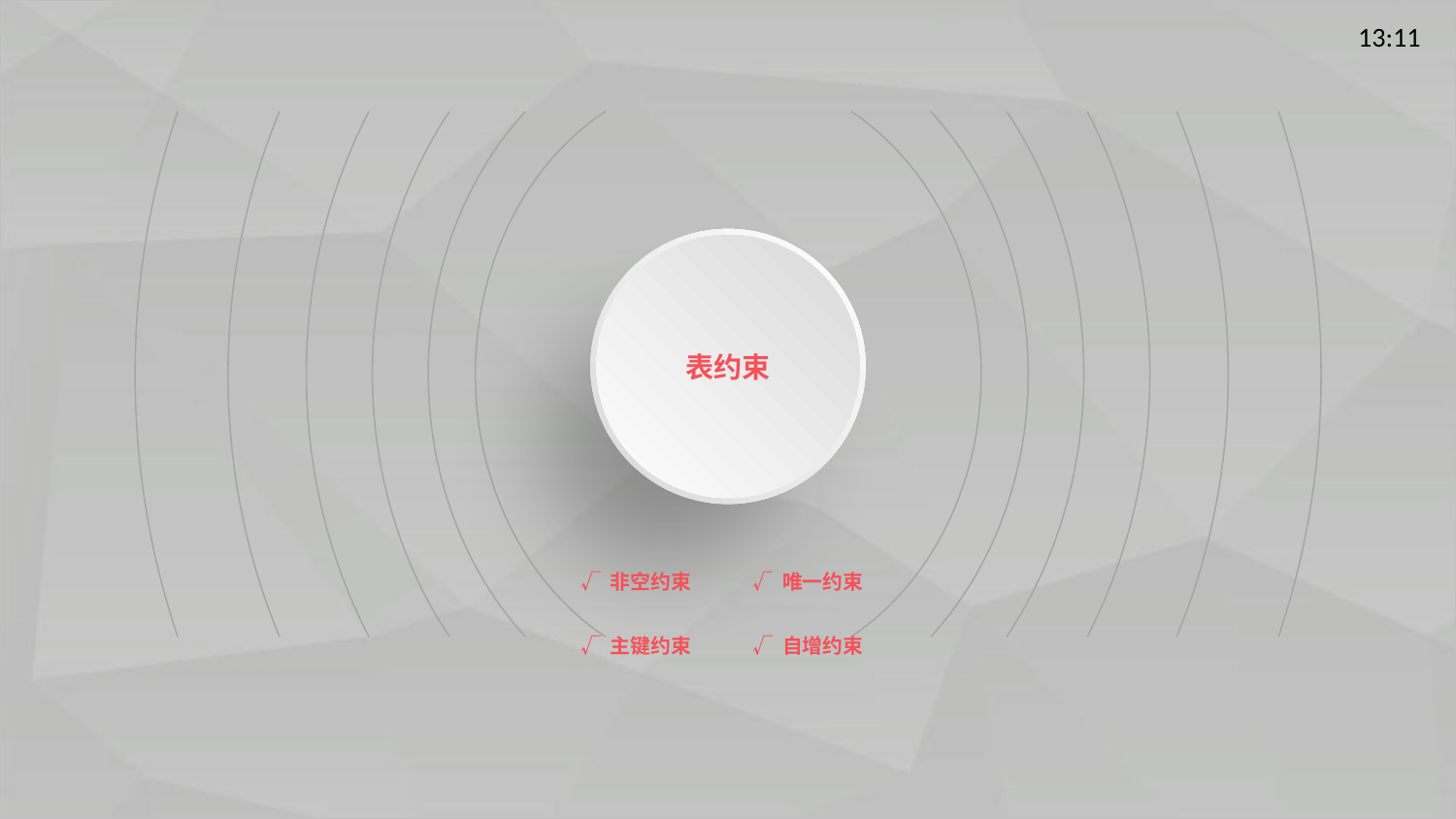

表约束
√ 非空约束
√ 唯一约束
√ 主键约束
√ 自增约束